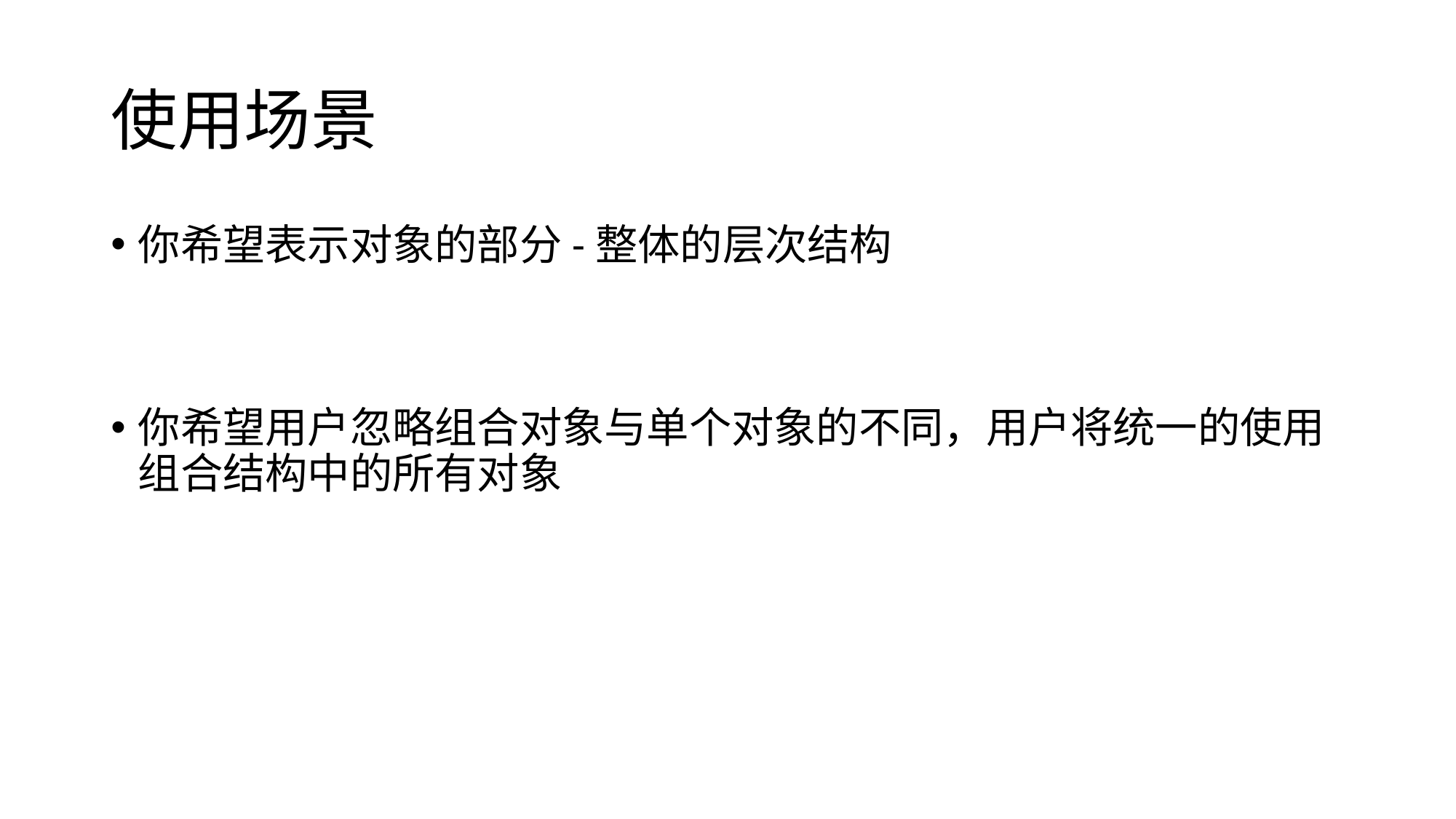

# 使用场景
你希望表示对象的部分-整体的层次结构

你希望用户忽略组合对象与单个对象的不同，用户将统一的使用组合结构中的所有对象